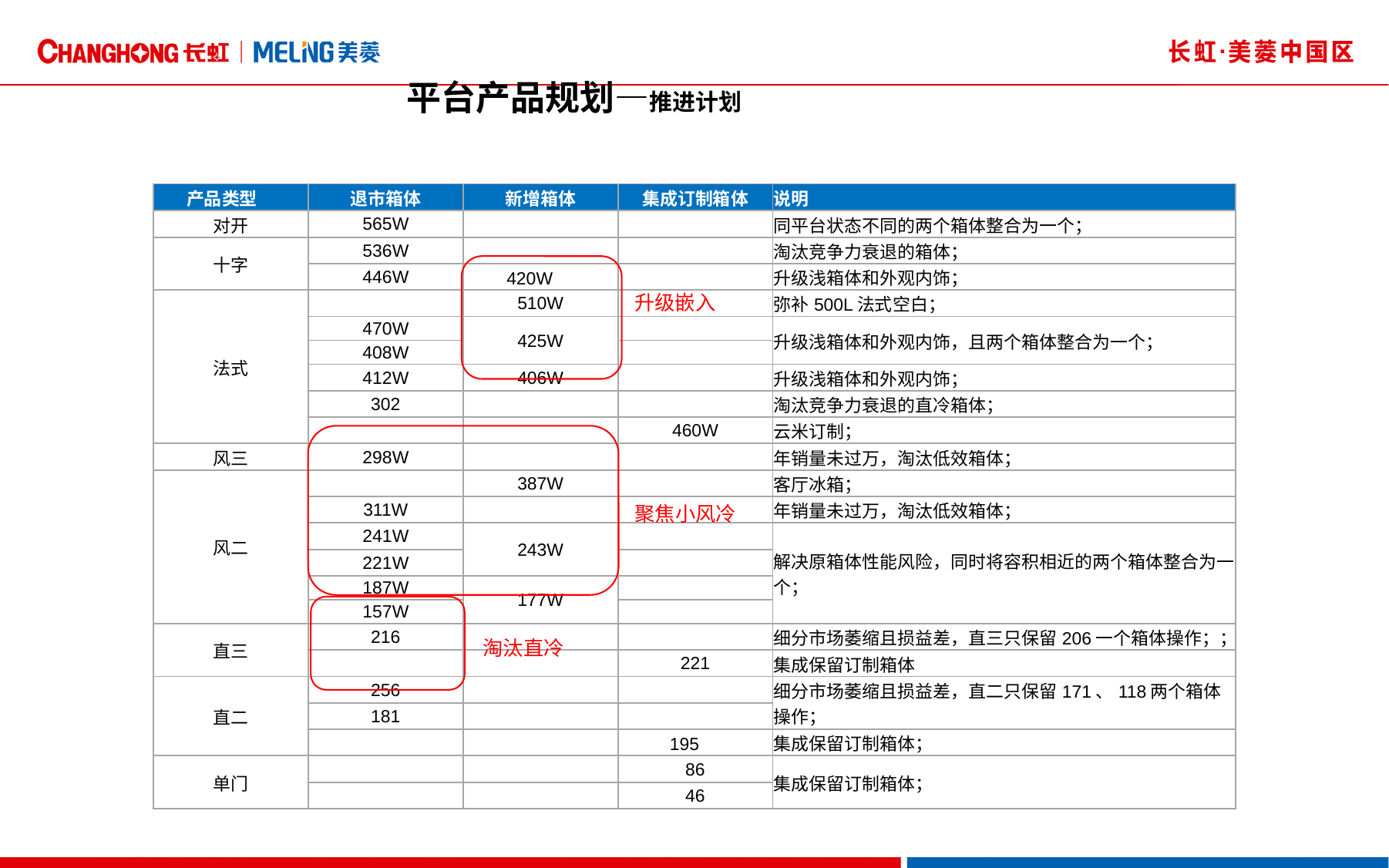

平台产品规划—推进计划
| 产品类型 | 退市箱体 | 新增箱体 | 集成订制箱体 | 说明 |
| --- | --- | --- | --- | --- |
| 对开 | 565W |  |  | 同平台状态不同的两个箱体整合为一个； |
| 十字 | 536W |  |  | 淘汰竞争力衰退的箱体； |
|  | 446W | 420W |  | 升级浅箱体和外观内饰； |
| 法式 |  | 510W |  | 弥补500L法式空白； |
|  | 470W | 425W |  | 升级浅箱体和外观内饰，且两个箱体整合为一个； |
|  | 408W |  |  |  |
|  | 412W | 406W |  | 升级浅箱体和外观内饰； |
|  | 302 |  |  | 淘汰竞争力衰退的直冷箱体； |
|  |  |  | 460W | 云米订制； |
| 风三 | 298W |  |  | 年销量未过万，淘汰低效箱体； |
| 风二 |  | 387W |  | 客厅冰箱； |
|  | 311W |  |  | 年销量未过万，淘汰低效箱体； |
|  | 241W | 243W |  | 解决原箱体性能风险，同时将容积相近的两个箱体整合为一个； |
|  | 221W |  |  |  |
|  | 187W | 177W |  |  |
|  | 157W |  |  |  |
| 直三 | 216 |  |  | 细分市场萎缩且损益差，直三只保留206一个箱体操作；； |
|  |  |  | 221 | 集成保留订制箱体 |
| 直二 | 256 |  |  | 细分市场萎缩且损益差，直二只保留171、118两个箱体操作； |
|  | 181 |  |  |  |
|  |  |  | 195 | 集成保留订制箱体； |
| 单门 |  |  | 86 | 集成保留订制箱体； |
|  |  |  | 46 |  |

升级嵌入

聚焦小风冷

淘汰直冷